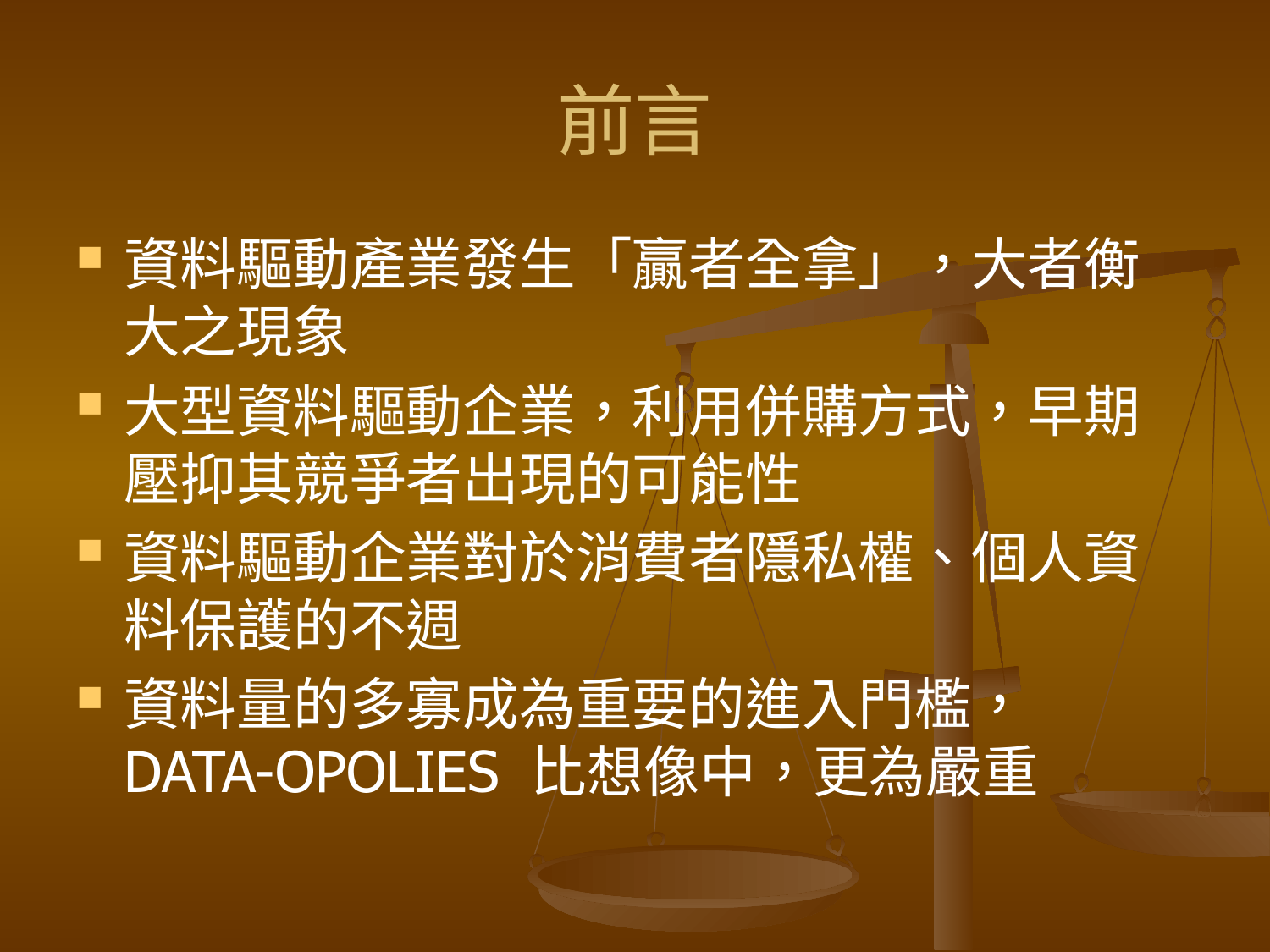

# 前言
資料驅動產業發生「贏者全拿」，大者衡大之現象
大型資料驅動企業，利用併購方式，早期壓抑其競爭者出現的可能性
資料驅動企業對於消費者隱私權、個人資料保護的不週
資料量的多寡成為重要的進入門檻， DATA-OPOLIES 比想像中，更為嚴重